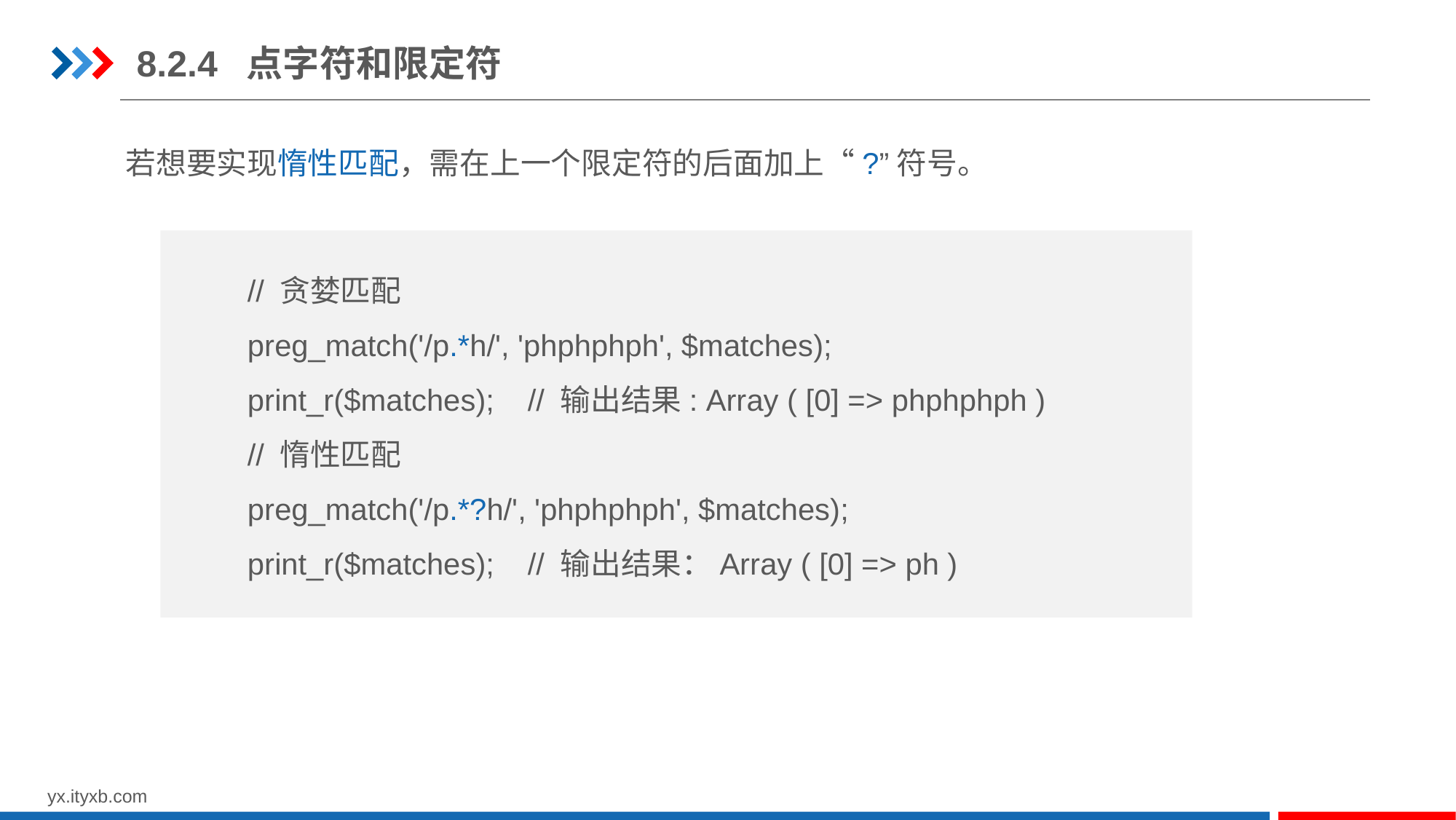

8.2.4  点字符和限定符
若想要实现惰性匹配，需在上一个限定符的后面加上“?”符号。

// 贪婪匹配
preg_match('/p.*h/', 'phphphph', $matches);
print_r($matches);    // 输出结果: Array ( [0] => phphphph )
// 惰性匹配
preg_match('/p.*?h/', 'phphphph', $matches);
print_r($matches);    // 输出结果：Array ( [0] => ph )